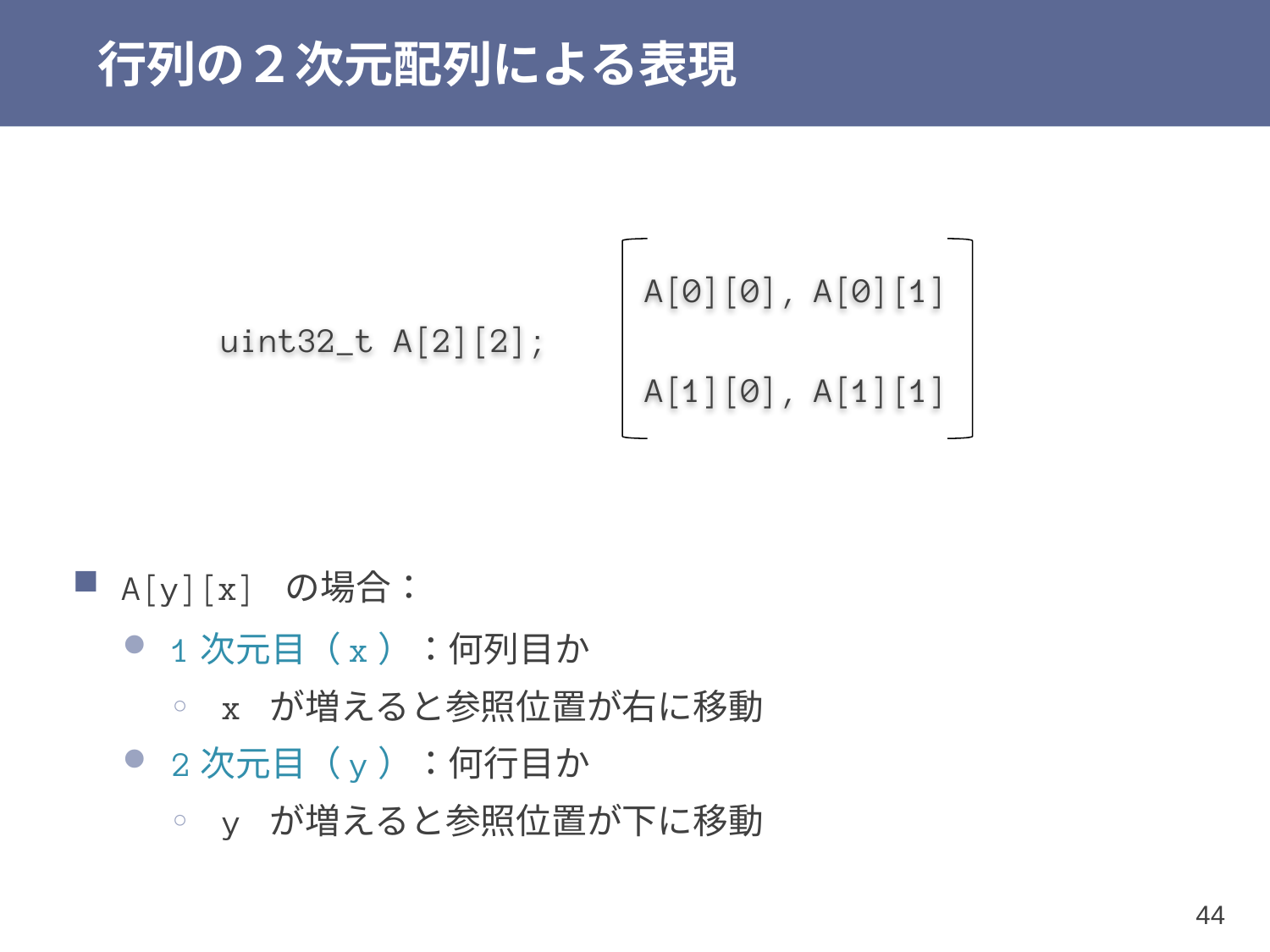

# 行列の２次元配列による表現

A[0][0],
 A[0][1]
uint32_t A[2][2];
A[1][0],
 A[1][1]
A[y][x] の場合：
1次元目（x）：何列目か
x が増えると参照位置が右に移動
2次元目（y）：何行目か
y が増えると参照位置が下に移動